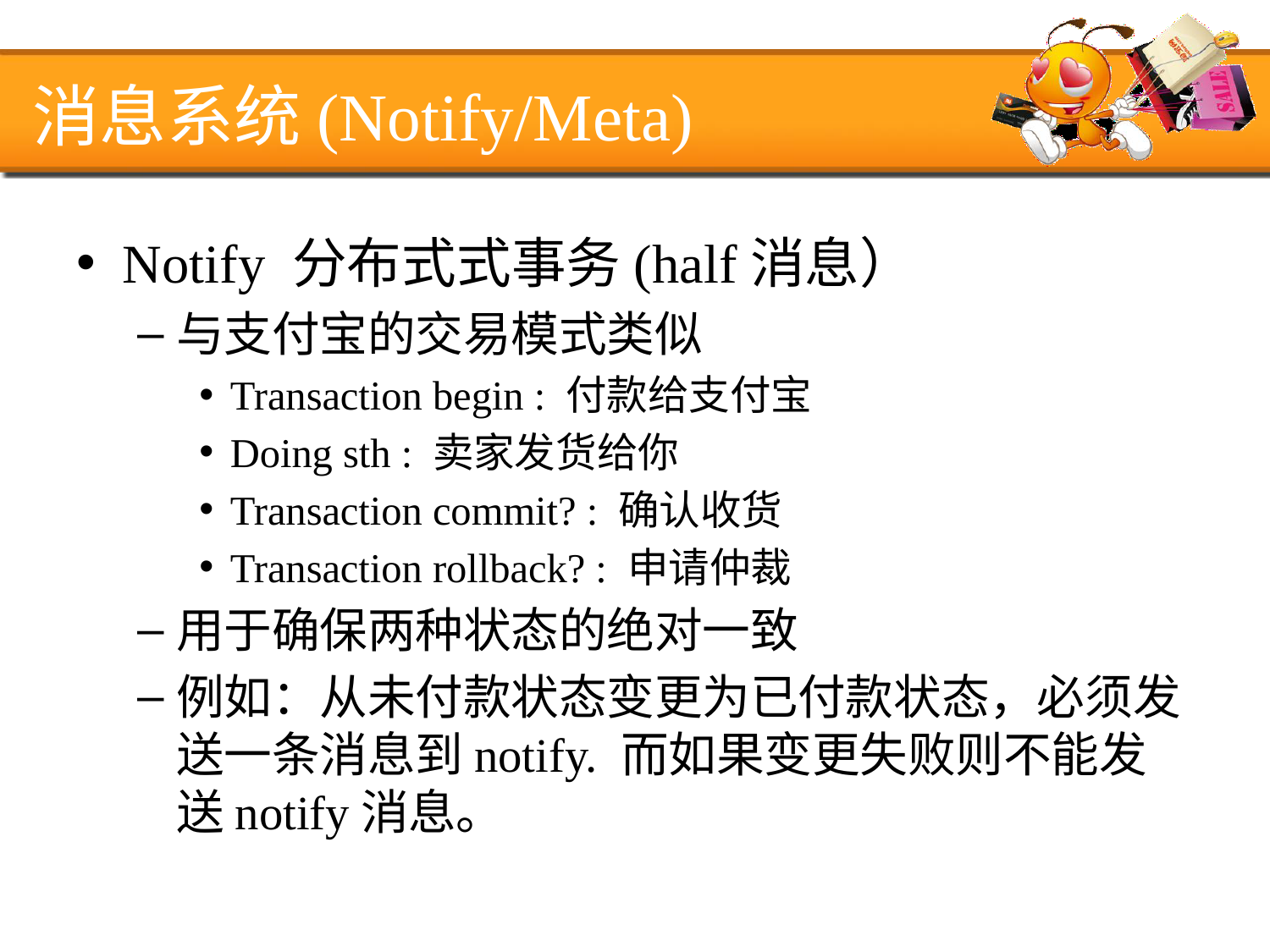

# 消息系统(Notify/Meta)
Notify 分布式式事务(half消息）
与支付宝的交易模式类似
Transaction begin : 付款给支付宝
Doing sth : 卖家发货给你
Transaction commit? : 确认收货
Transaction rollback? : 申请仲裁
用于确保两种状态的绝对一致
例如：从未付款状态变更为已付款状态，必须发送一条消息到notify. 而如果变更失败则不能发送notify消息。